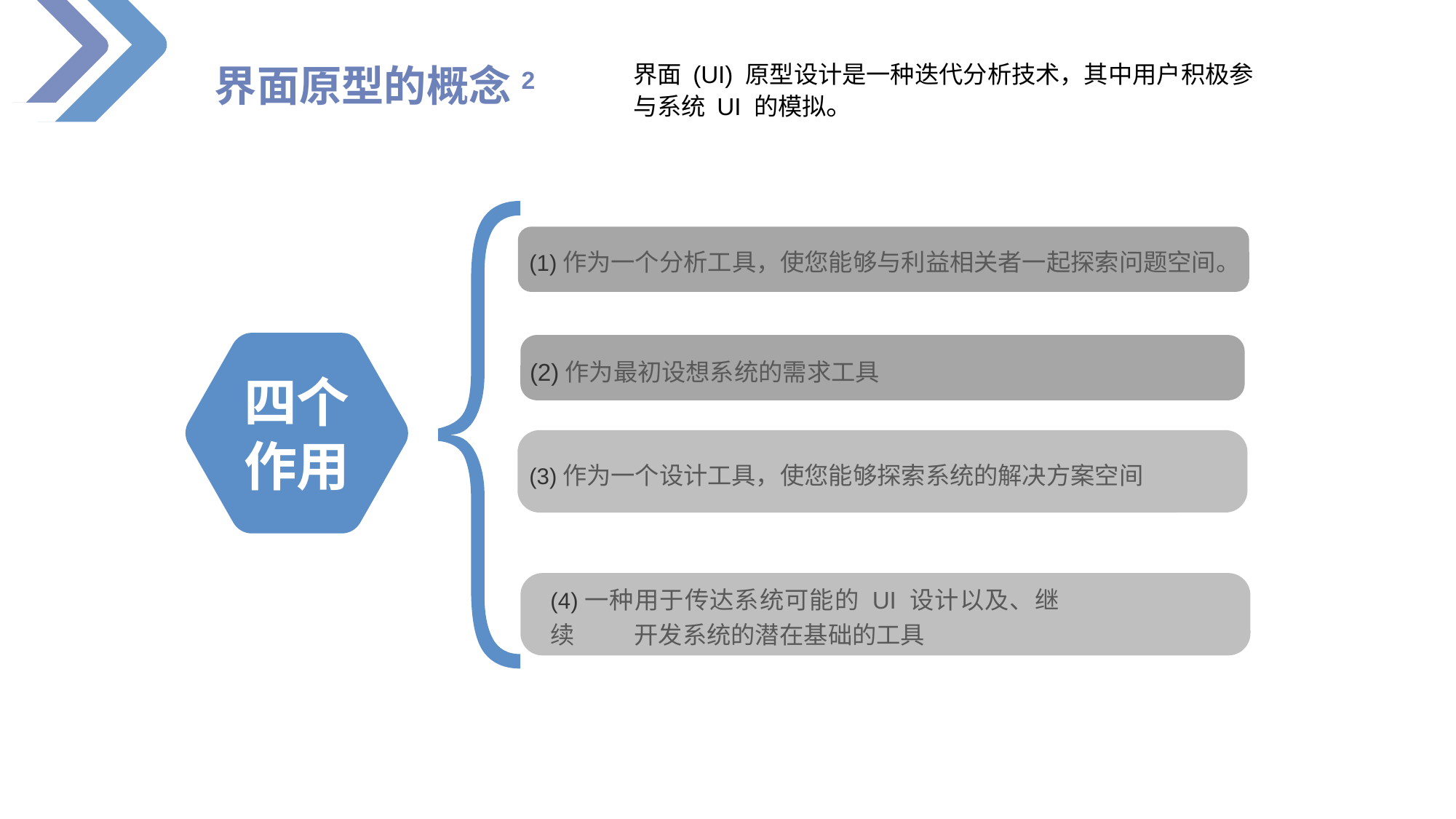

界面原型的概念2
界面 (UI) 原型设计是一种迭代分析技术，其中用户积极参与系统 UI 的模拟。

(1)作为一个分析工具，使您能够与利益相关者一起探索问题空间。

(2)作为最初设想系统的需求工具
四个作用

(3)作为一个设计工具，使您能够探索系统的解决方案空间

(4)一种用于传达系统可能的 UI 设计以及、继续           开发系统的潜在基础的工具